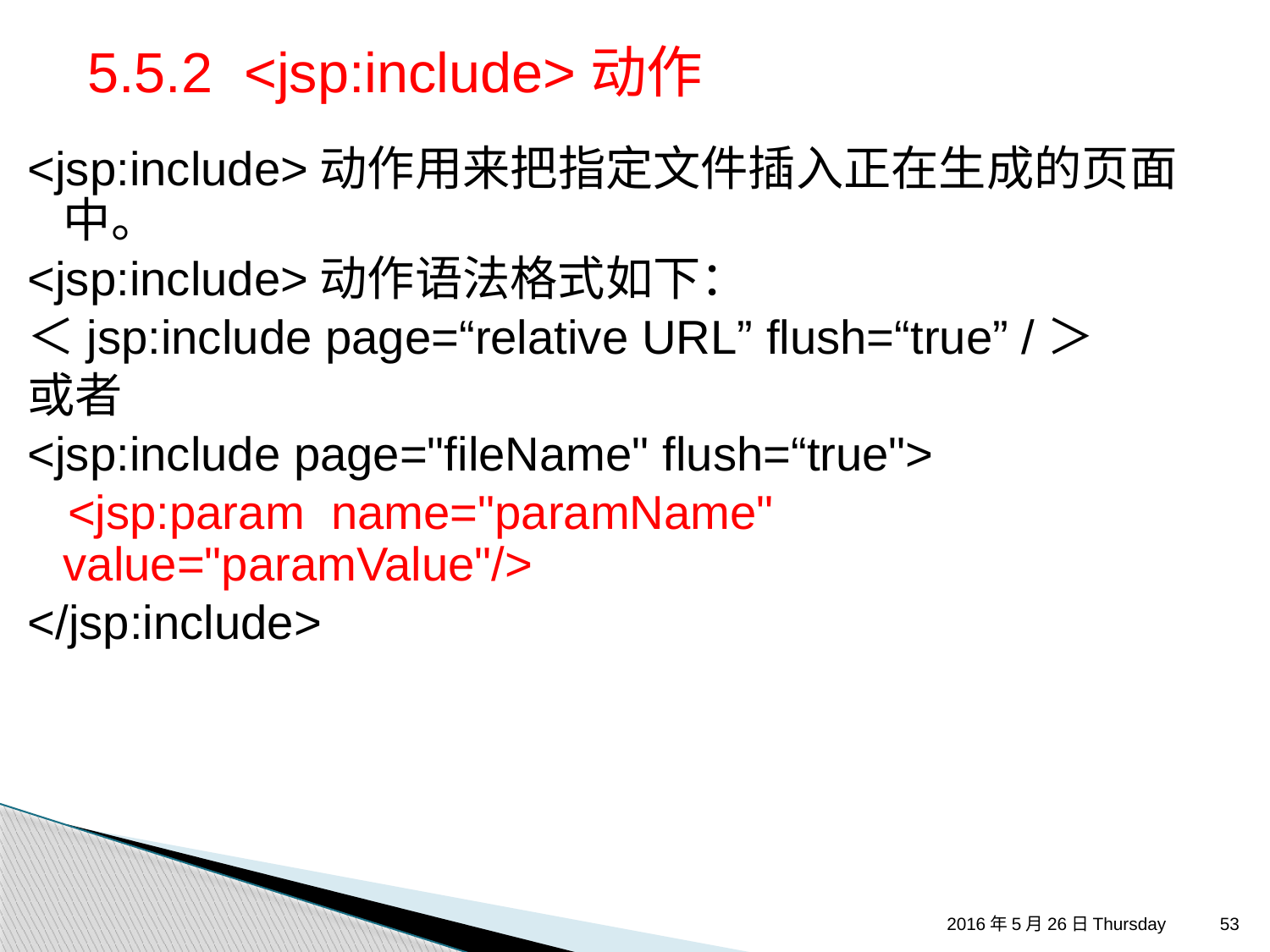

5.5.2  <jsp:include>动作
<jsp:include>动作用来把指定文件插入正在生成的页面中。
<jsp:include>动作语法格式如下：
＜jsp:include page=“relative URL” flush=“true” /＞
或者
<jsp:include page="fileName" flush=“true">
   <jsp:param  name="paramName" value="paramValue"/>
</jsp:include>
2016年5月26日Thursday
53